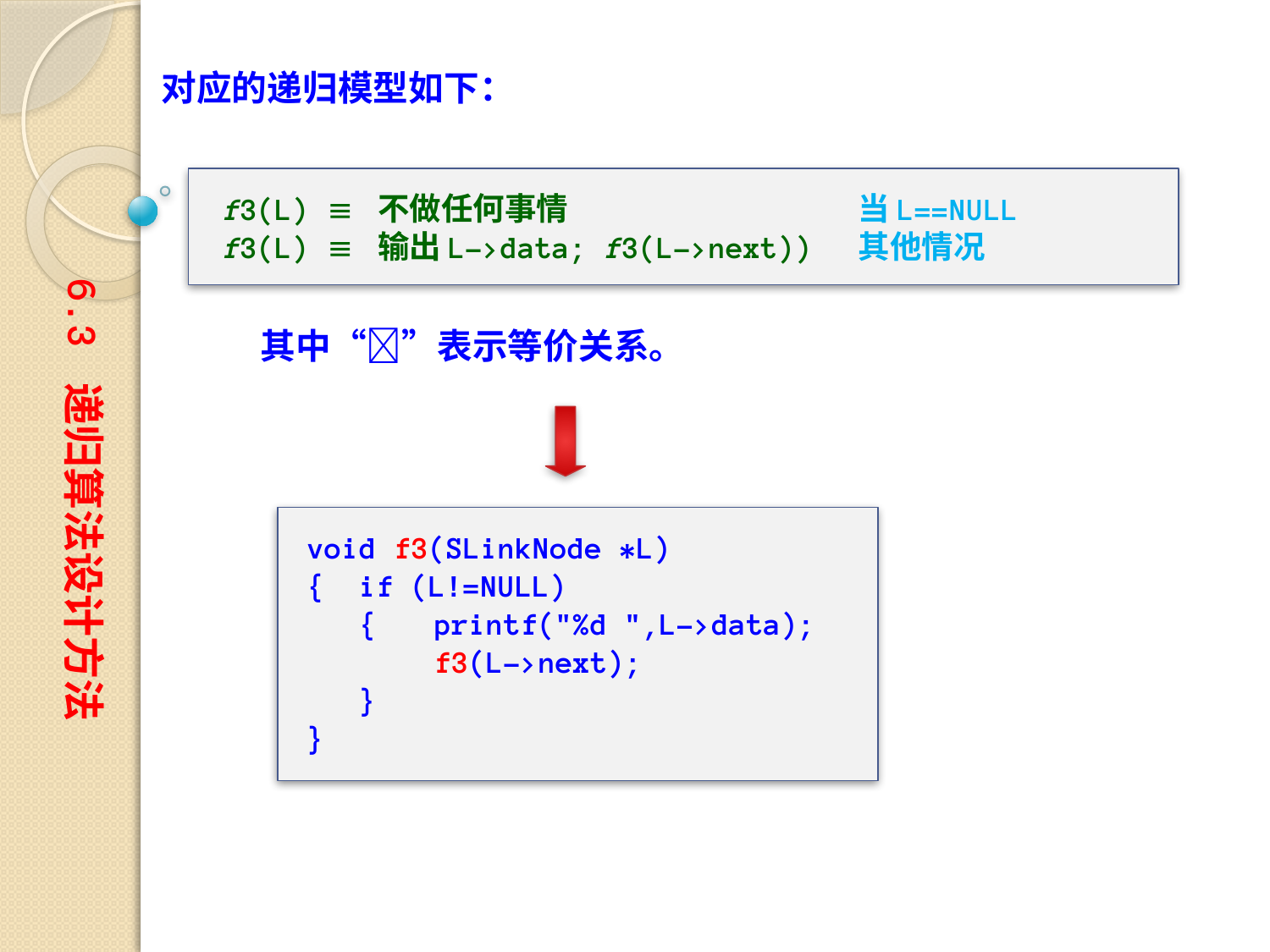

对应的递归模型如下：
f3(L) ≡ 不做任何事情			当L==NULL
f3(L) ≡ 输出L->data; f3(L->next))	其他情况
6.3 递归算法设计方法
其中“≡”表示等价关系。

void f3(SLinkNode *L)
{  if (L!=NULL)
   {	printf("%d ",L->data);
	f3(L->next);
   }
}